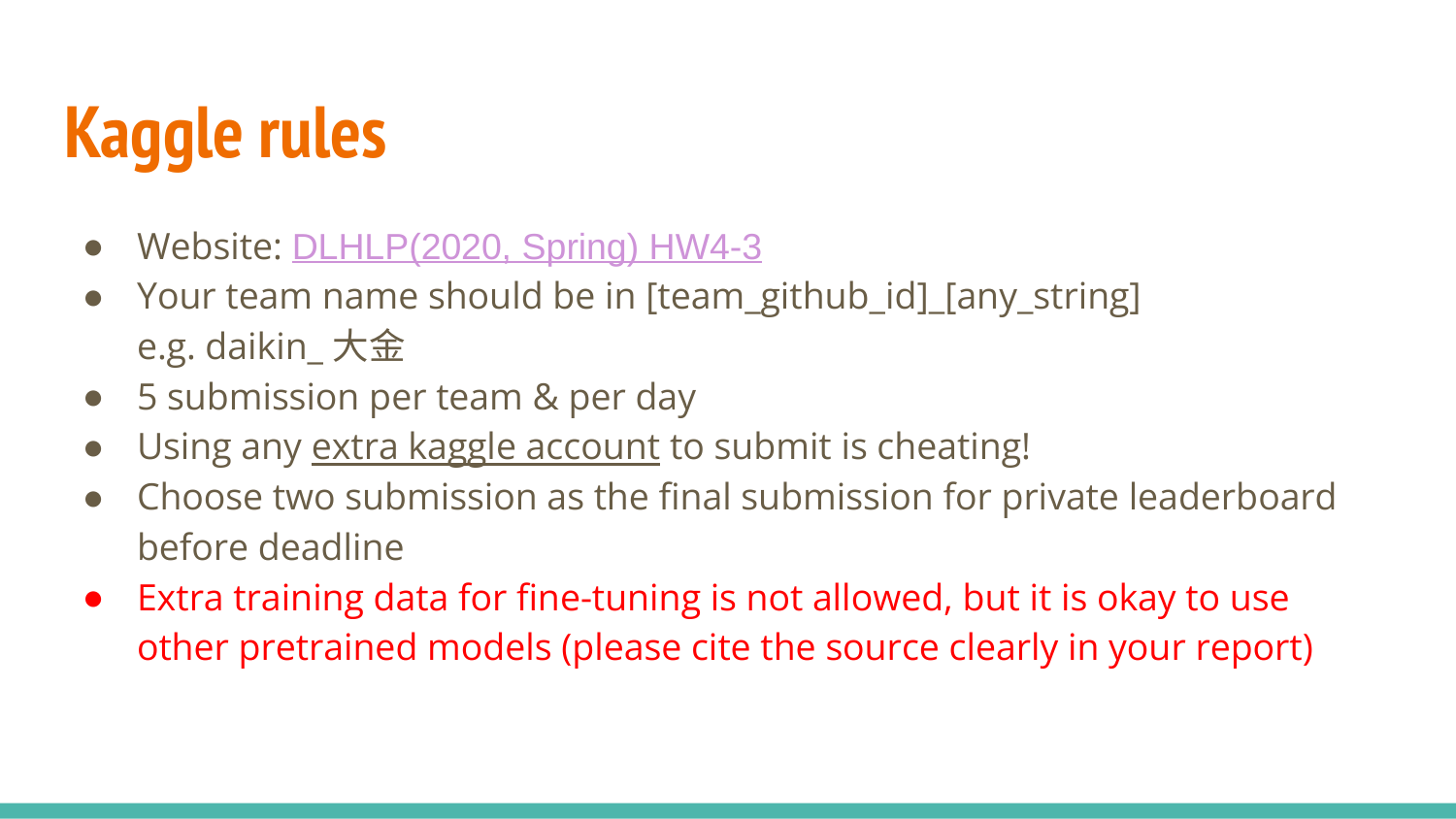

# Kaggle rules
Website: DLHLP(2020, Spring) HW4-3
Your team name should be in [team_github_id]_[any_string]
e.g. daikin_大金
5 submission per team & per day
Using any extra kaggle account to submit is cheating!
Choose two submission as the final submission for private leaderboard before deadline
Extra training data for fine-tuning is not allowed, but it is okay to use other pretrained models (please cite the source clearly in your report)